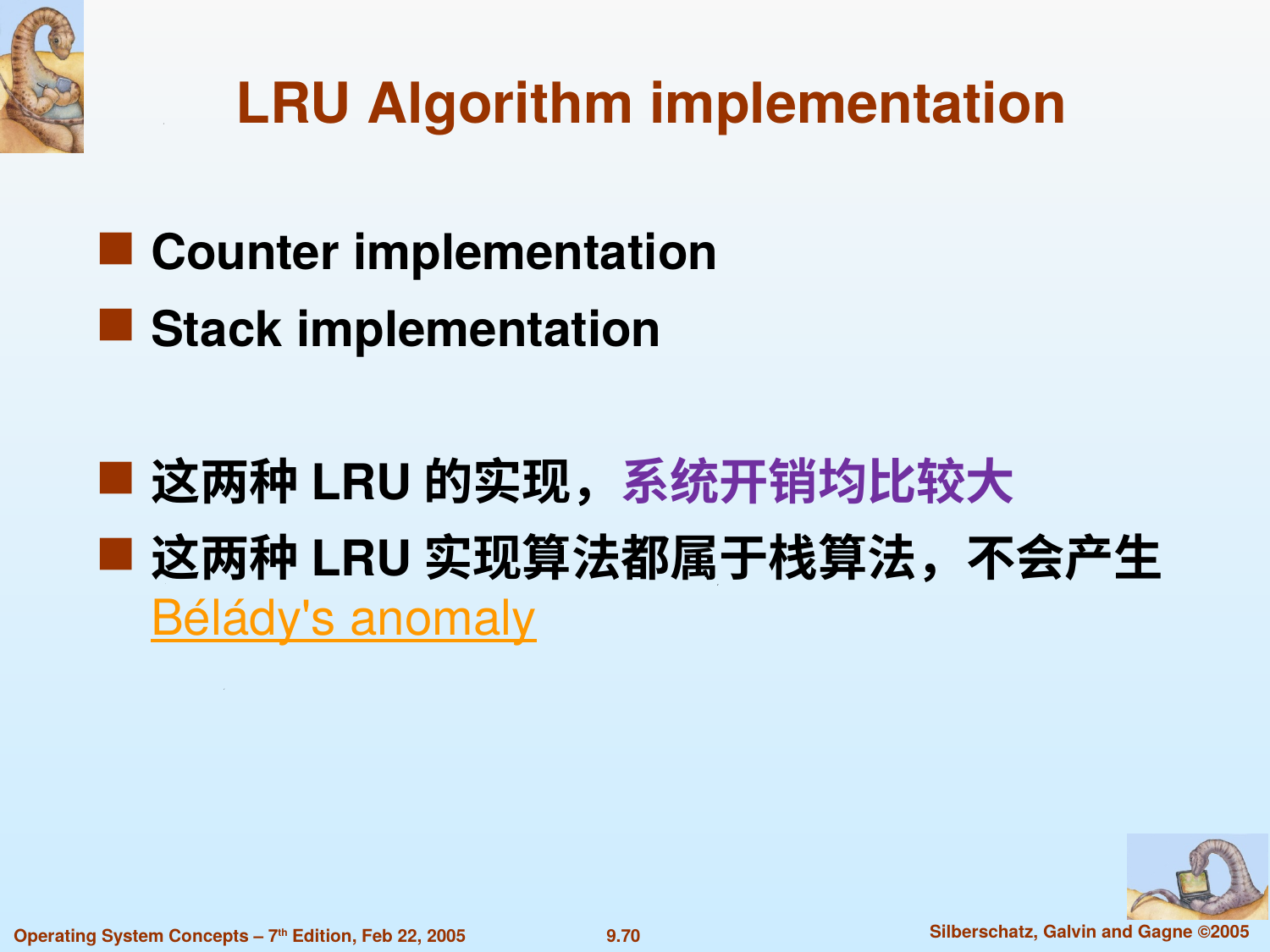

LRU Algorithm implementation
Counter implementation
Stack implementation

这两种LRU的实现，系统开销均比较大
这两种LRU实现算法都属于栈算法，不会产生 Bélády's anomaly